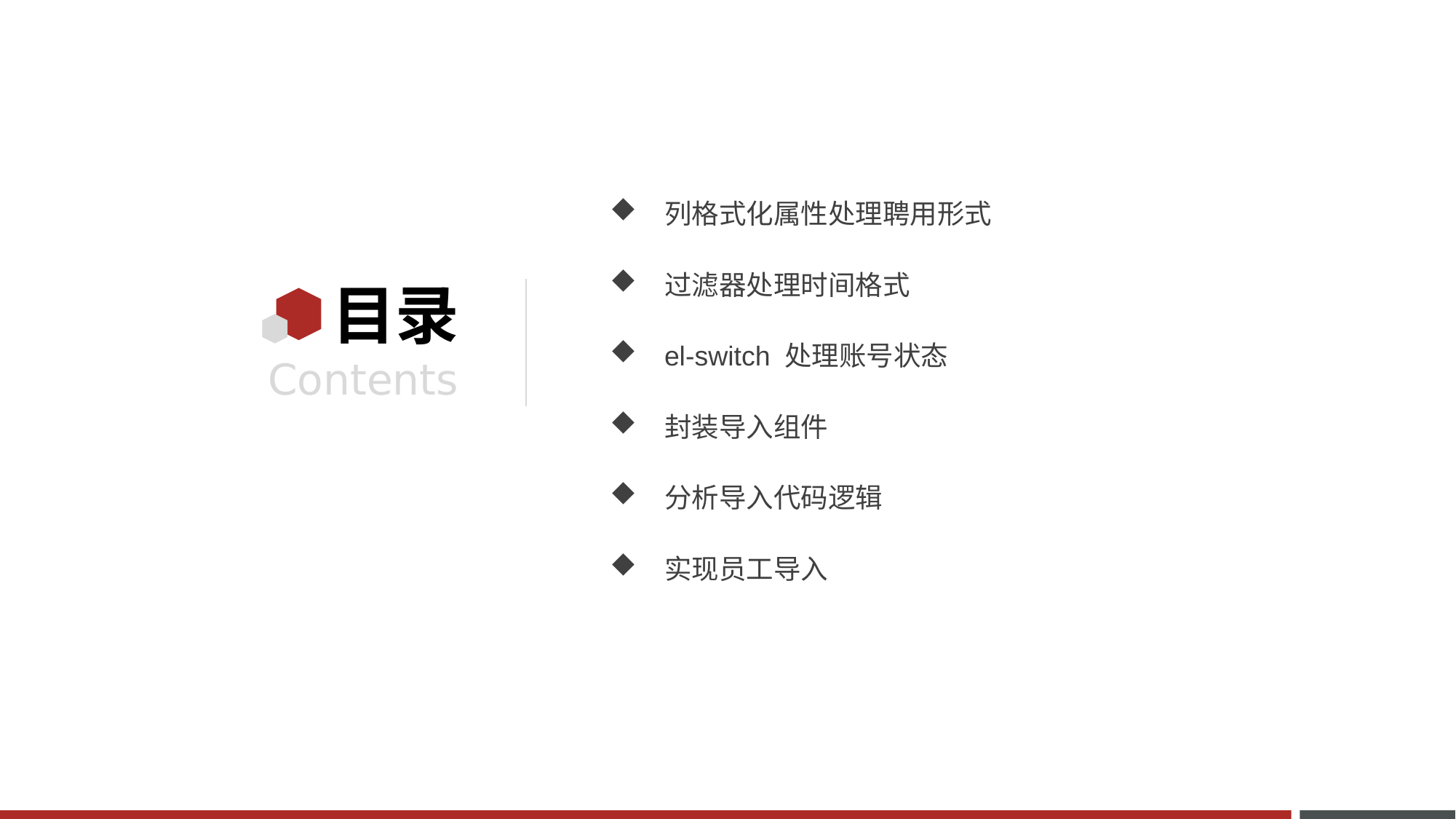

列格式化属性处理聘用形式
过滤器处理时间格式
el-switch 处理账号状态
封装导入组件
分析导入代码逻辑
实现员工导入